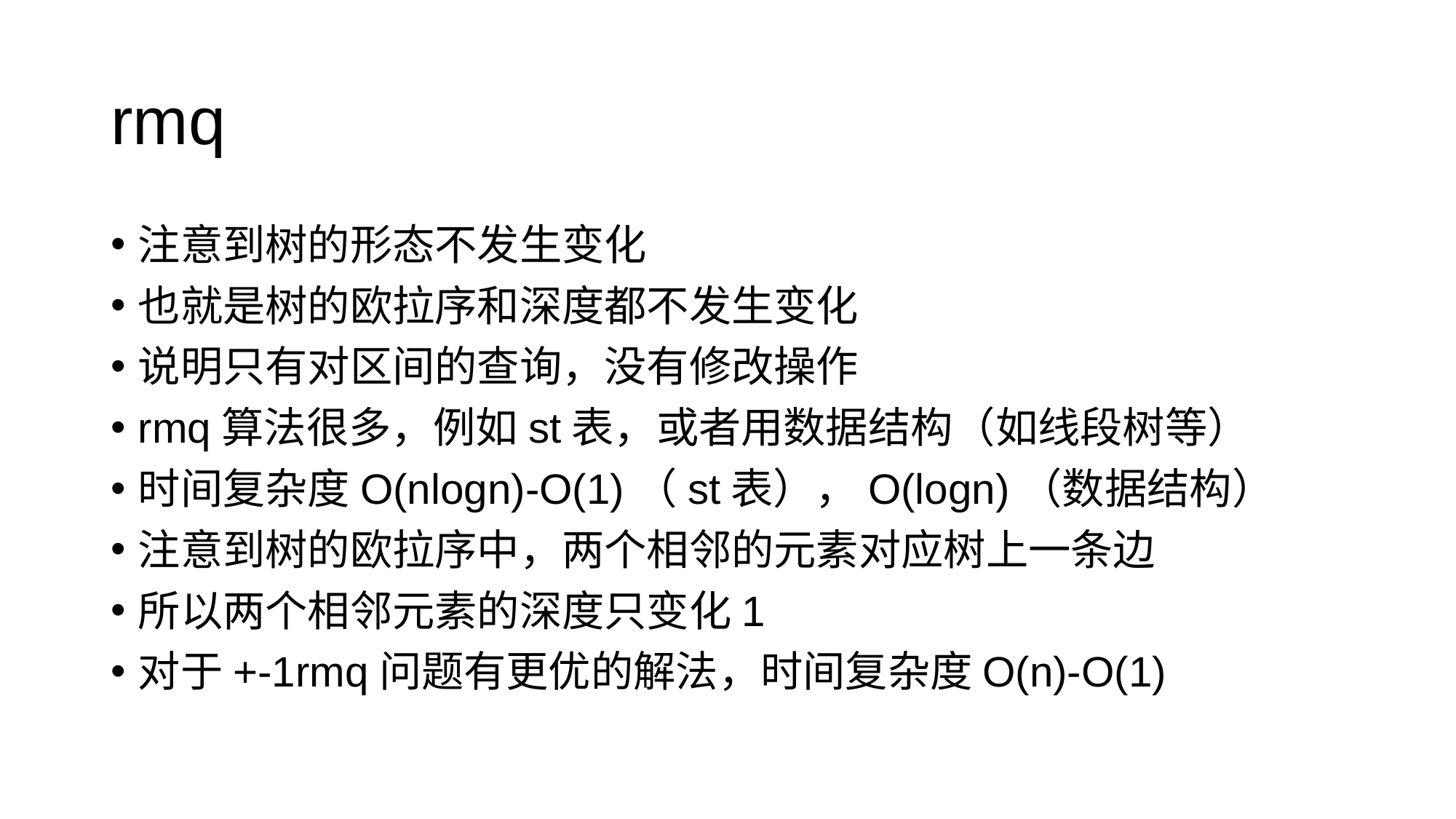

# rmq
注意到树的形态不发生变化
也就是树的欧拉序和深度都不发生变化
说明只有对区间的查询，没有修改操作
rmq算法很多，例如st表，或者用数据结构（如线段树等）
时间复杂度O(nlogn)-O(1)（st表），O(logn)（数据结构）
注意到树的欧拉序中，两个相邻的元素对应树上一条边
所以两个相邻元素的深度只变化1
对于+-1rmq问题有更优的解法，时间复杂度O(n)-O(1)